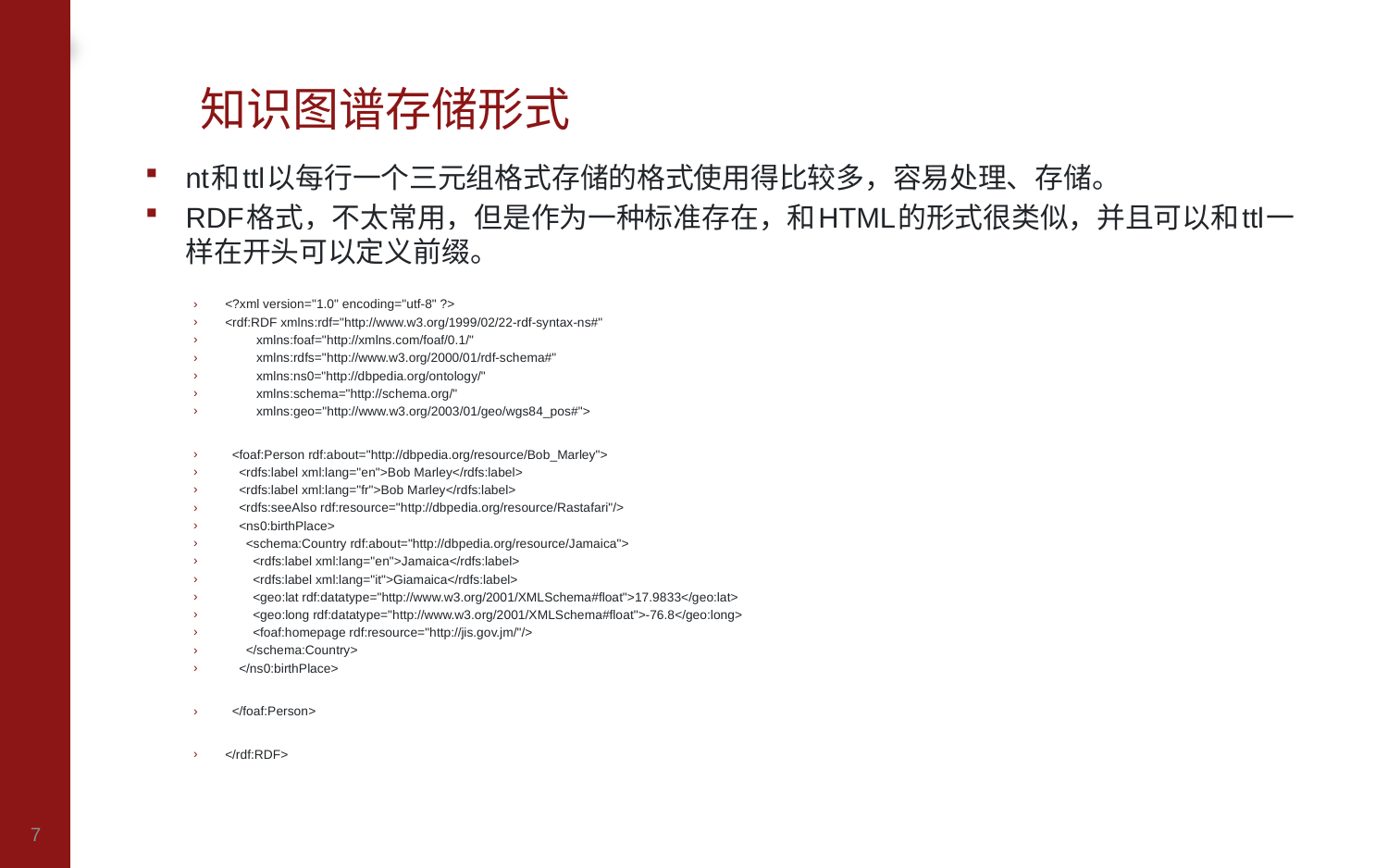

# 知识图谱存储形式
nt和ttl以每行一个三元组格式存储的格式使用得比较多，容易处理、存储。
RDF格式，不太常用，但是作为一种标准存在，和HTML的形式很类似，并且可以和ttl一样在开头可以定义前缀。

<?xml version="1.0" encoding="utf-8" ?>
<rdf:RDF xmlns:rdf="http://www.w3.org/1999/02/22-rdf-syntax-ns#"
         xmlns:foaf="http://xmlns.com/foaf/0.1/"
         xmlns:rdfs="http://www.w3.org/2000/01/rdf-schema#"
         xmlns:ns0="http://dbpedia.org/ontology/"
         xmlns:schema="http://schema.org/"
         xmlns:geo="http://www.w3.org/2003/01/geo/wgs84_pos#">

  <foaf:Person rdf:about="http://dbpedia.org/resource/Bob_Marley">
    <rdfs:label xml:lang="en">Bob Marley</rdfs:label>
    <rdfs:label xml:lang="fr">Bob Marley</rdfs:label>
    <rdfs:seeAlso rdf:resource="http://dbpedia.org/resource/Rastafari"/>
    <ns0:birthPlace>
      <schema:Country rdf:about="http://dbpedia.org/resource/Jamaica">
        <rdfs:label xml:lang="en">Jamaica</rdfs:label>
        <rdfs:label xml:lang="it">Giamaica</rdfs:label>
        <geo:lat rdf:datatype="http://www.w3.org/2001/XMLSchema#float">17.9833</geo:lat>
        <geo:long rdf:datatype="http://www.w3.org/2001/XMLSchema#float">-76.8</geo:long>
        <foaf:homepage rdf:resource="http://jis.gov.jm/"/>
      </schema:Country>
    </ns0:birthPlace>

  </foaf:Person>

</rdf:RDF>

7